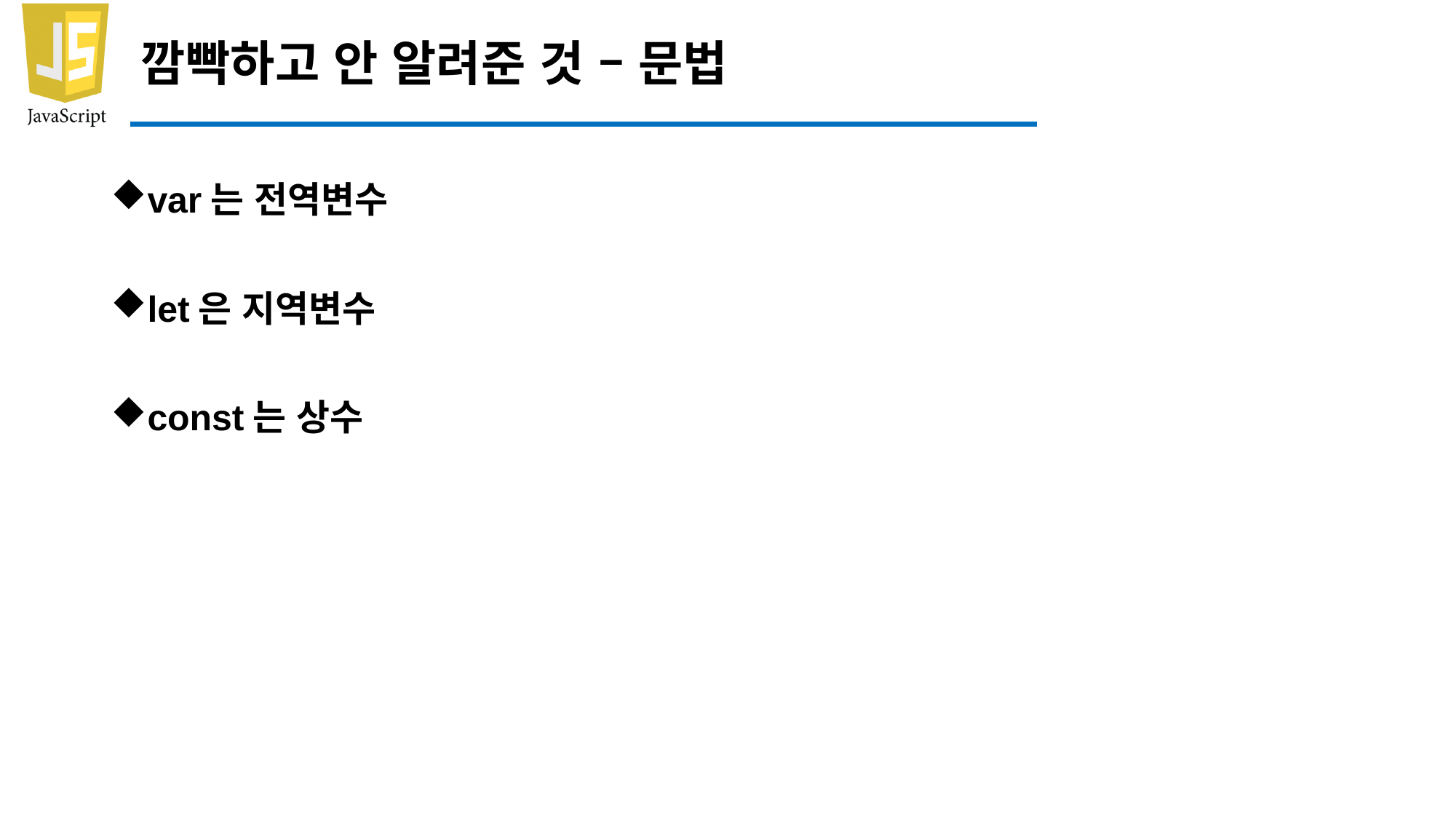

# 깜빡하고 안 알려준 것 – 문법
var는 전역변수

let은 지역변수

const는 상수